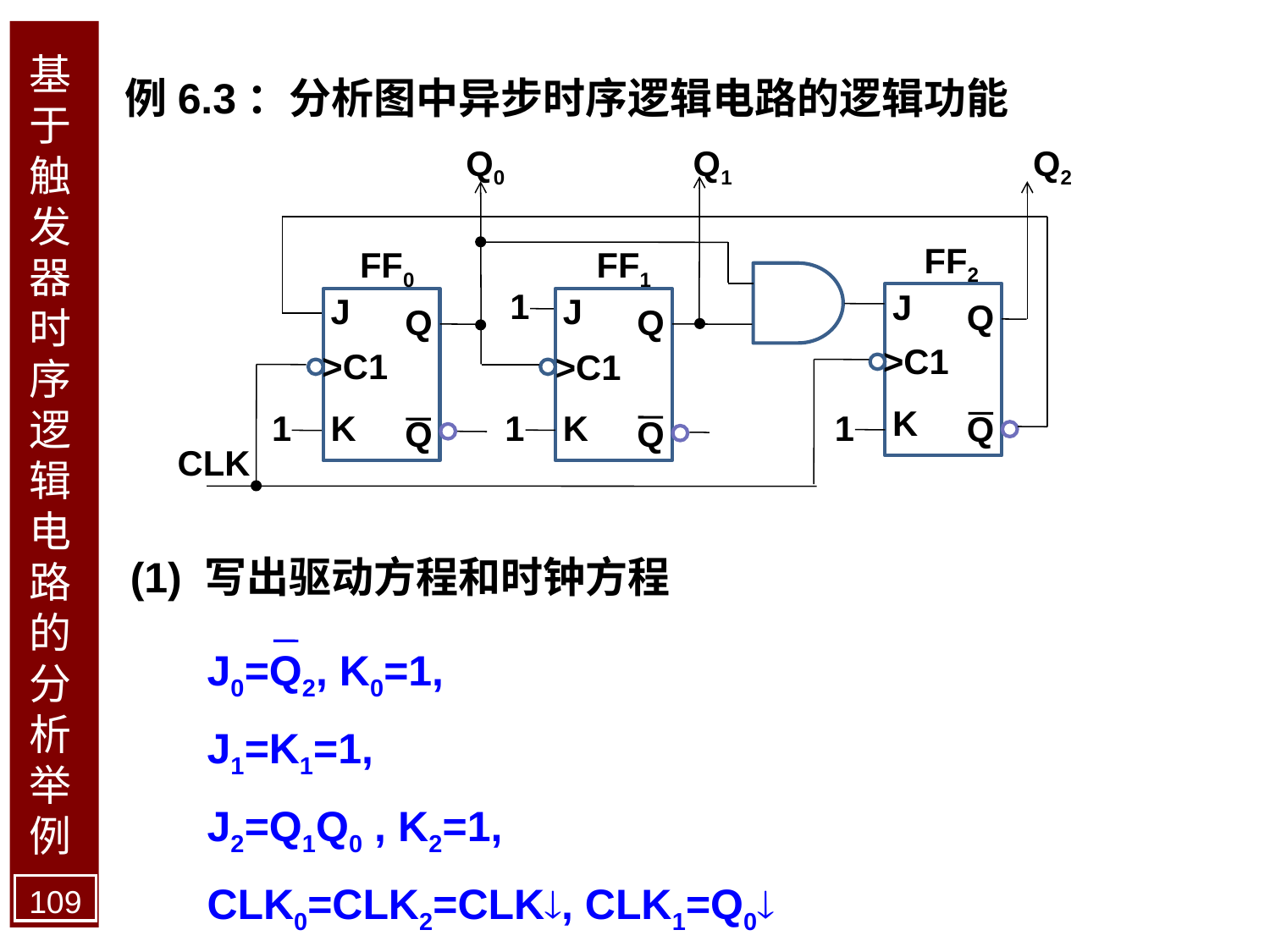

基于触发器时序逻辑电路的分析举例
例6.3：分析图中异步时序逻辑电路的逻辑功能
Q0
Q1
Q2
FF2
FF0
FF1

1
J

J
J

Q
Q
Q

>C1
>C1
>C1

K
1
1
1
K
K
Q
Q
Q

CLK

(1) 写出驱动方程和时钟方程
J0=Q2, K0=1,
J1=K1=1,
J2=Q1Q0 , K2=1,
CLK0=CLK2=CLK↓, CLK1=Q0↓

109